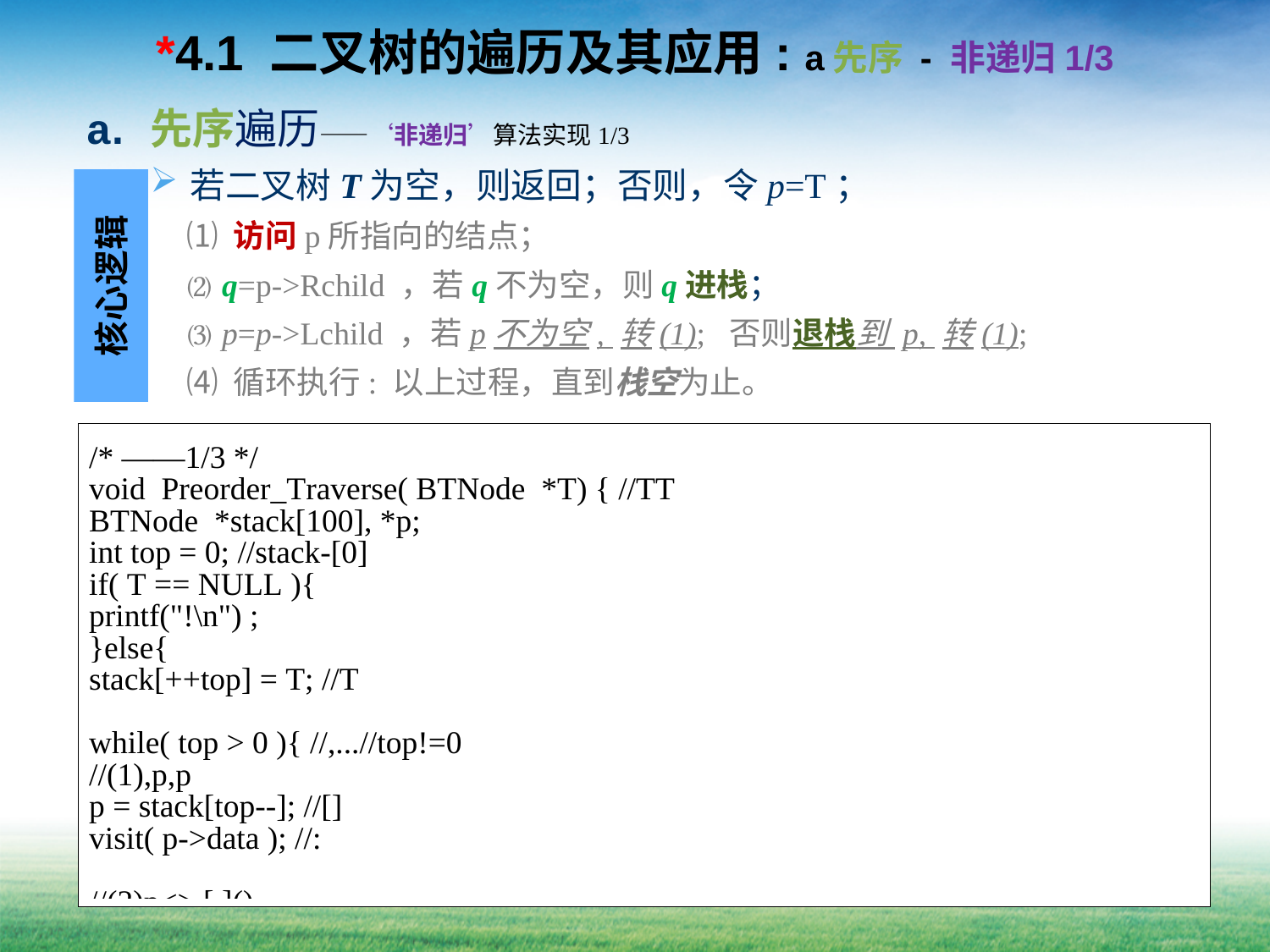

# *4.1 二叉树的遍历及其应用: a先序 - 非递归1/3
先序遍历——‘非递归’算法实现1/3
若二叉树T为空，则返回；否则，令p=T；
⑴ 访问p所指向的结点；
⑵ q=p->Rchild ，若q不为空，则q进栈；
⑶ p=p->Lchild ，若p不为空, 转(1);  否则退栈到 p, 转(1);
⑷ 循环执行: 以上过程，直到栈空为止。
核心逻辑